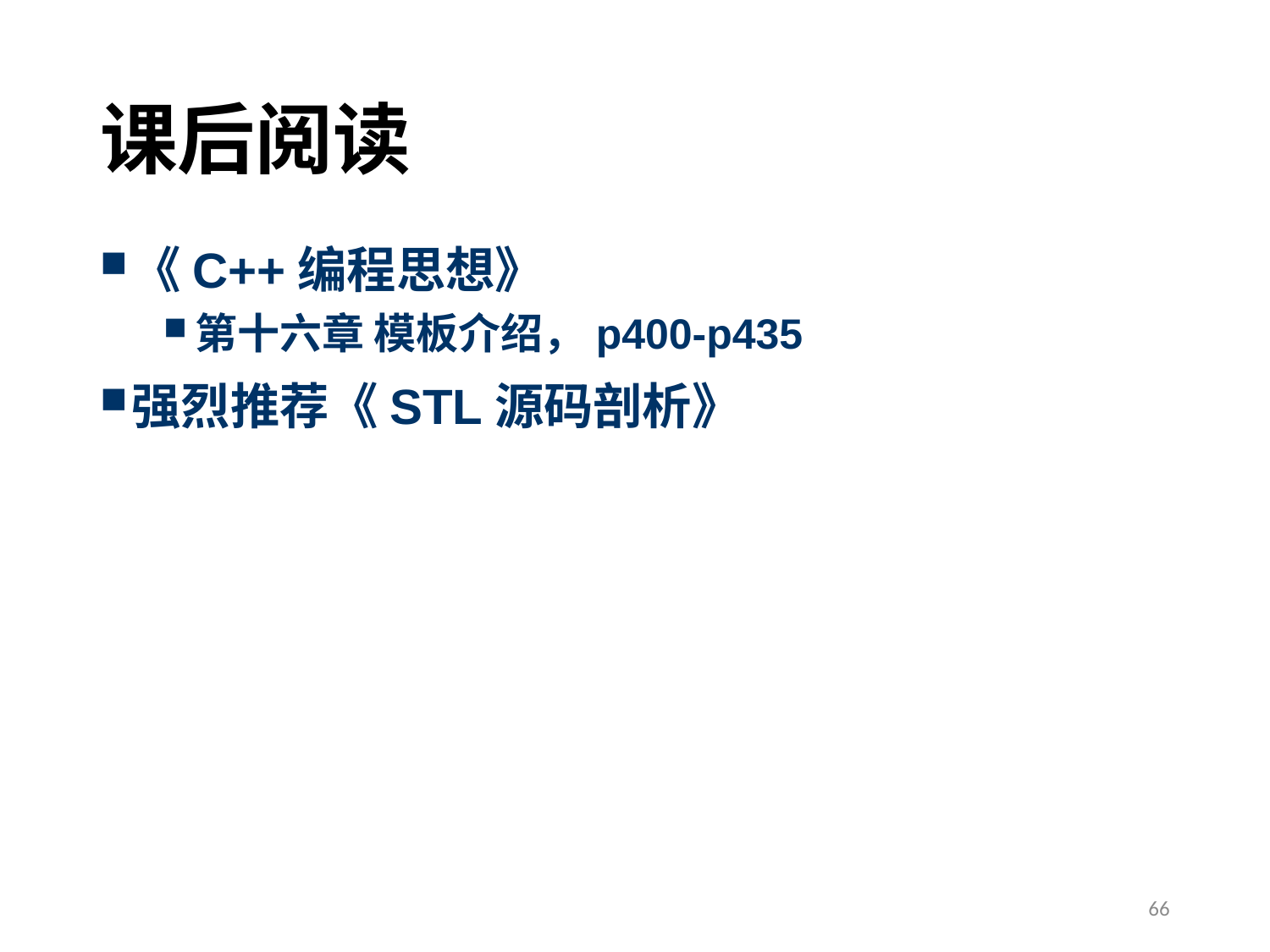

# 课后阅读
《C++编程思想》
第十六章 模板介绍，p400-p435
强烈推荐《STL源码剖析》

66